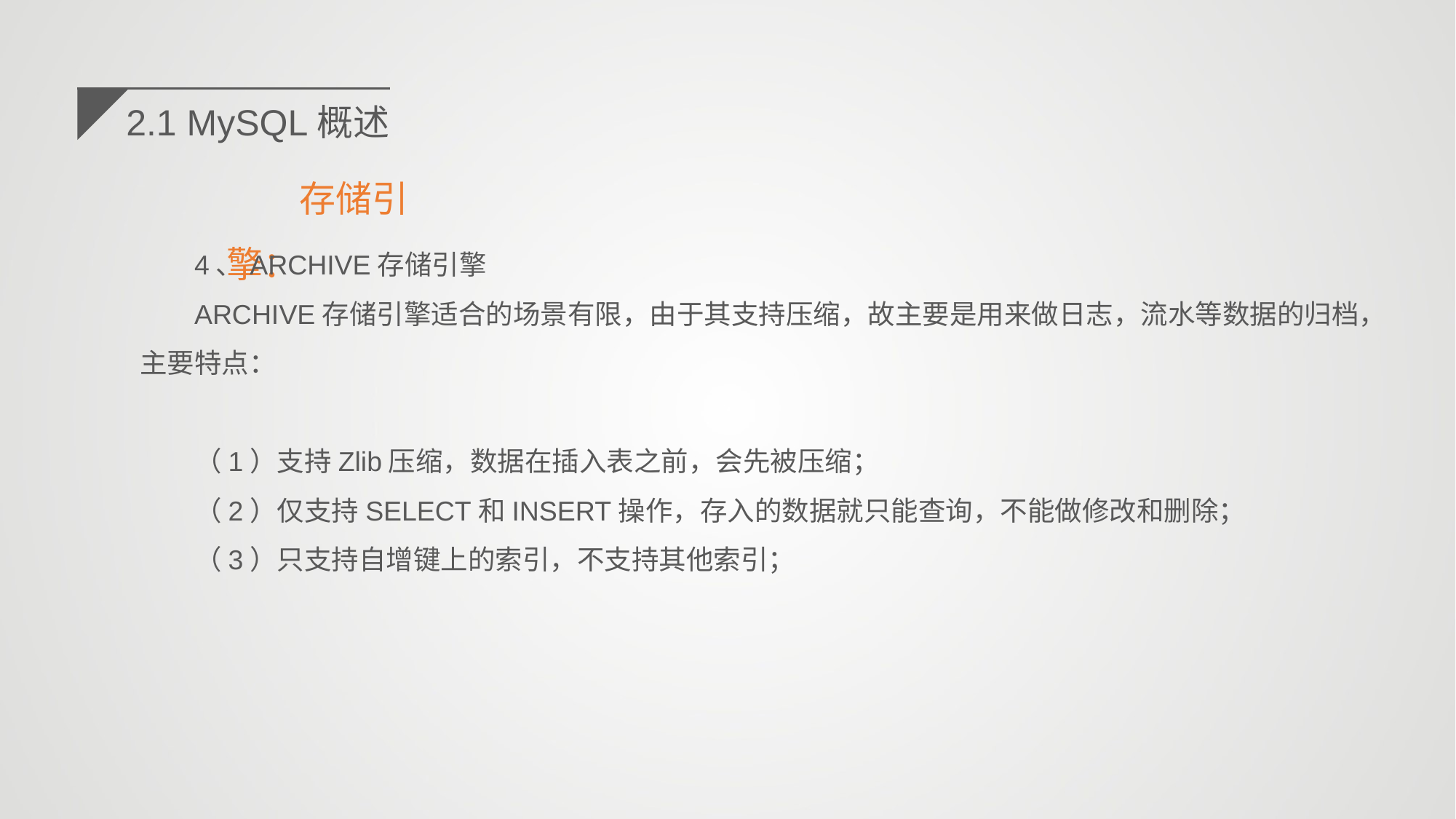

2.1 MySQL概述

存储引擎：
4、ARCHIVE存储引擎
ARCHIVE存储引擎适合的场景有限，由于其支持压缩，故主要是用来做日志，流水等数据的归档，主要特点：

（1）支持Zlib压缩，数据在插入表之前，会先被压缩；
（2）仅支持SELECT和INSERT操作，存入的数据就只能查询，不能做修改和删除；
（3）只支持自增键上的索引，不支持其他索引；